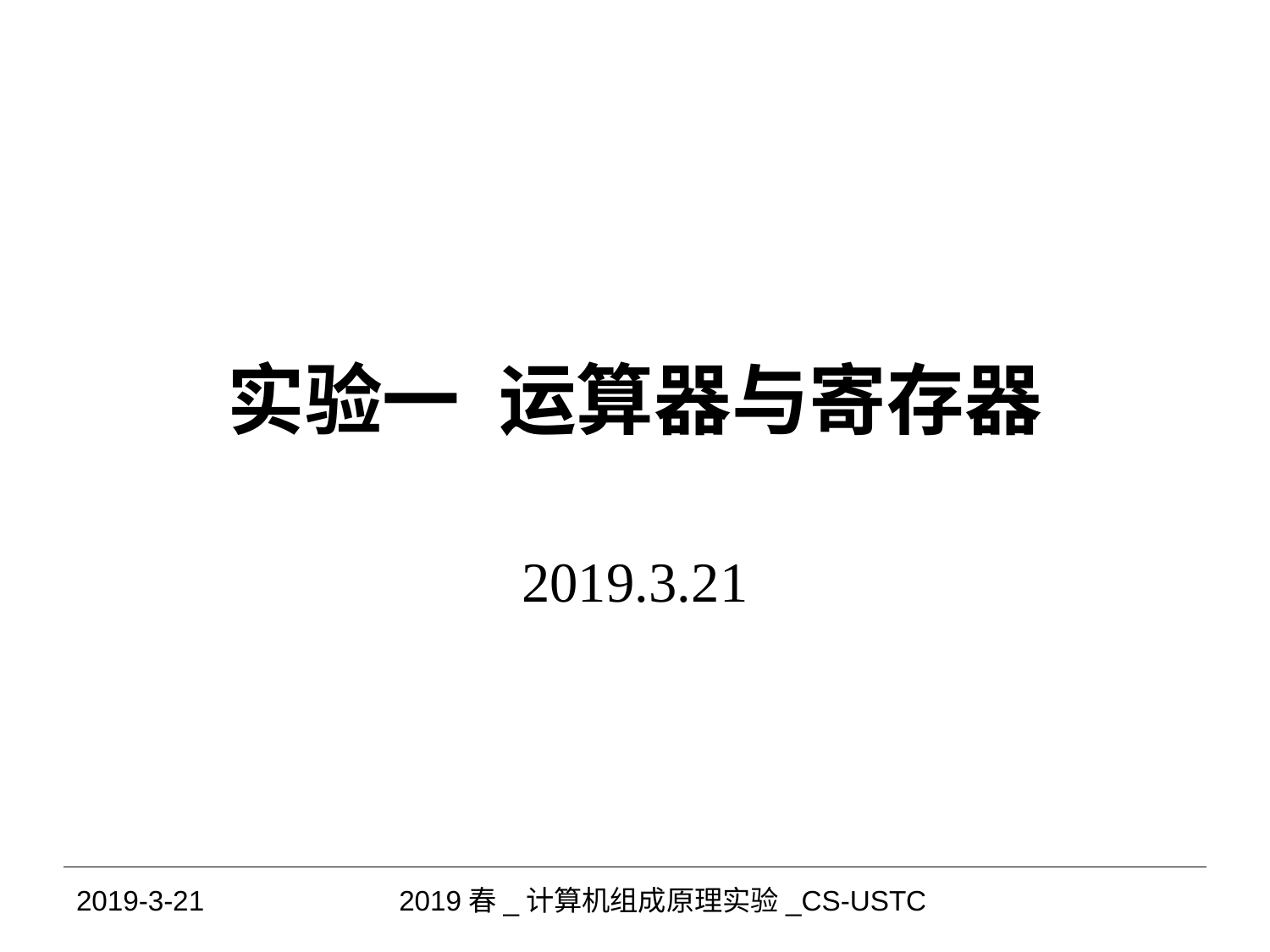

# 实验一	 运算器与寄存器
2019.3.21
2019-3-21
2019春_计算机组成原理实验_CS-USTC
5